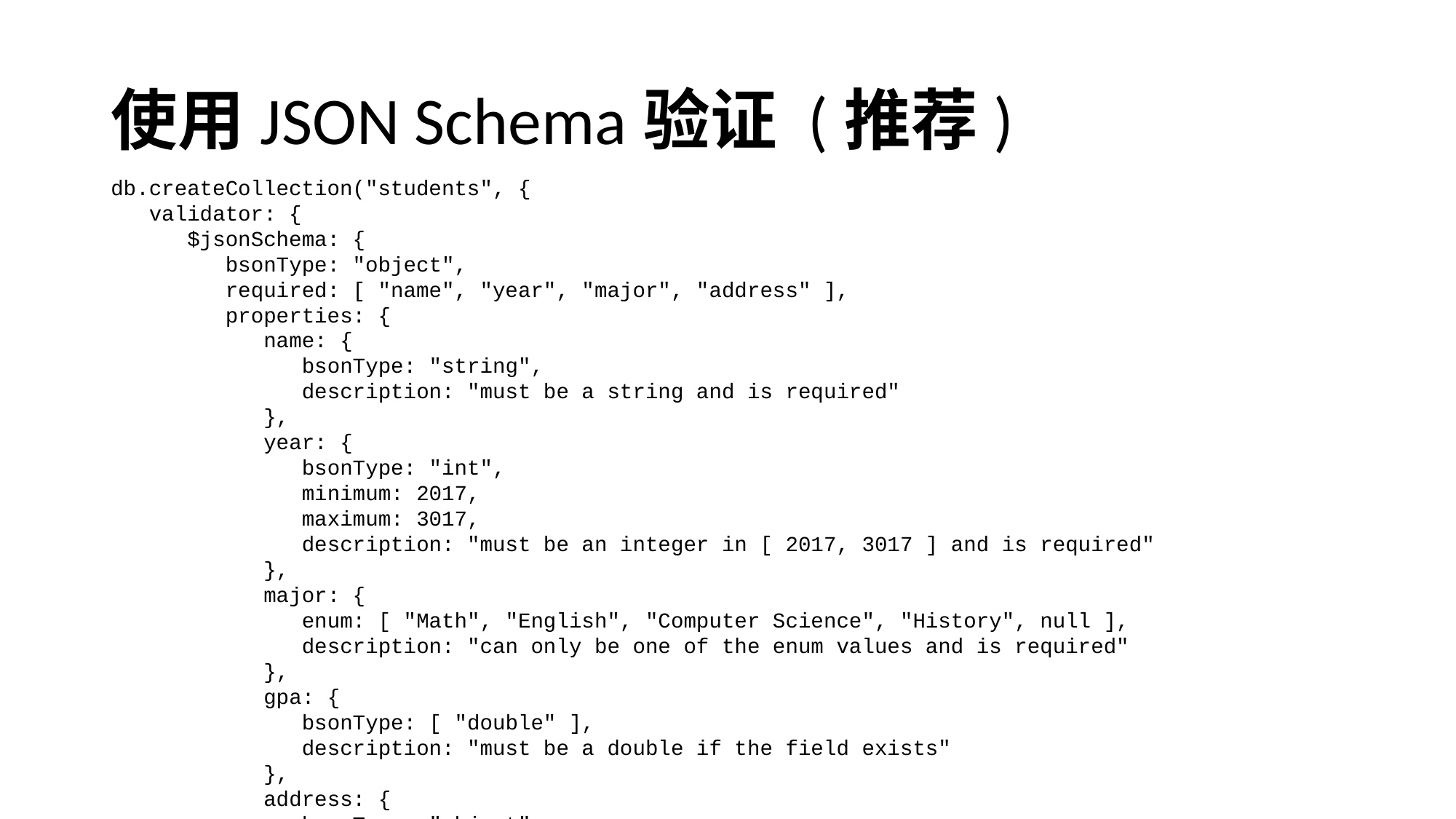

# 使用JSON Schema验证 (推荐)
db.createCollection("students", {
   validator: {
      $jsonSchema: {
         bsonType: "object",
         required: [ "name", "year", "major", "address" ],
         properties: {
            name: {
               bsonType: "string",
               description: "must be a string and is required"
            },
            year: {
               bsonType: "int",
               minimum: 2017,
               maximum: 3017,
               description: "must be an integer in [ 2017, 3017 ] and is required"
            },
            major: {
               enum: [ "Math", "English", "Computer Science", "History", null ],
               description: "can only be one of the enum values and is required"
            },
            gpa: {
               bsonType: [ "double" ],
               description: "must be a double if the field exists"
            },
            address: {
               bsonType: "object",
               required: [ "city" ],
               properties: {
                  street: {
                     bsonType: "string",
                     description: "must be a string if the field exists"
                  },
                  city: {
                     bsonType: "string",
                     "description": "must be a string and is required"
                  }
               }
            }
         }
      }
   }
})